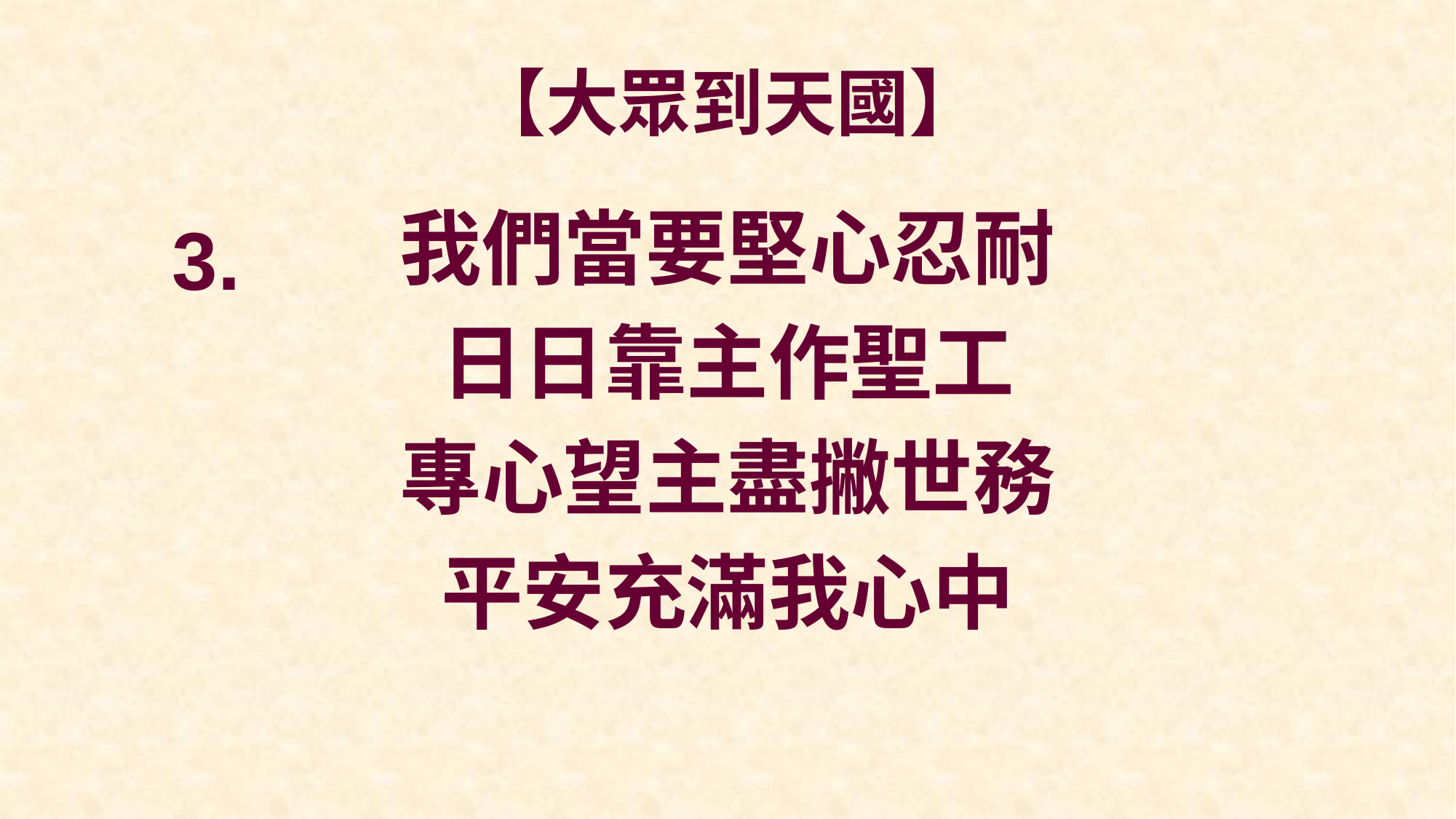

# 【大眾到天國】
我們當要堅心忍耐
日日靠主作聖工
專心望主盡撇世務
平安充滿我心中
3.